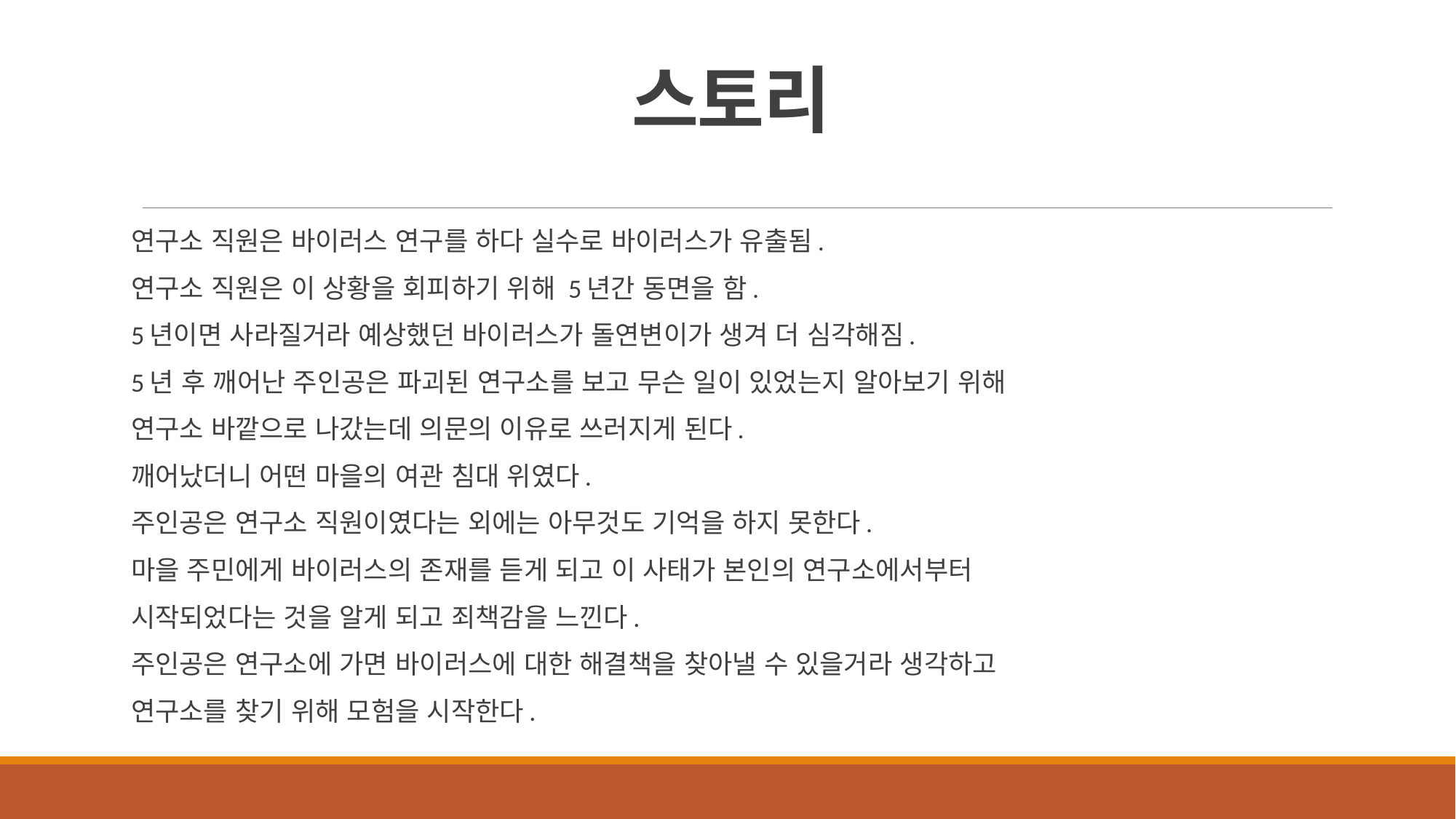

# 스토리
연구소 직원은 바이러스 연구를 하다 실수로 바이러스가 유출됨.
연구소 직원은 이 상황을 회피하기 위해 5년간 동면을 함.
5년이면 사라질거라 예상했던 바이러스가 돌연변이가 생겨 더 심각해짐.
5년 후 깨어난 주인공은 파괴된 연구소를 보고 무슨 일이 있었는지 알아보기 위해
연구소 바깥으로 나갔는데 의문의 이유로 쓰러지게 된다.
깨어났더니 어떤 마을의 여관 침대 위였다.
주인공은 연구소 직원이였다는 외에는 아무것도 기억을 하지 못한다.
마을 주민에게 바이러스의 존재를 듣게 되고 이 사태가 본인의 연구소에서부터
시작되었다는 것을 알게 되고 죄책감을 느낀다.
주인공은 연구소에 가면 바이러스에 대한 해결책을 찾아낼 수 있을거라 생각하고
연구소를 찾기 위해 모험을 시작한다.